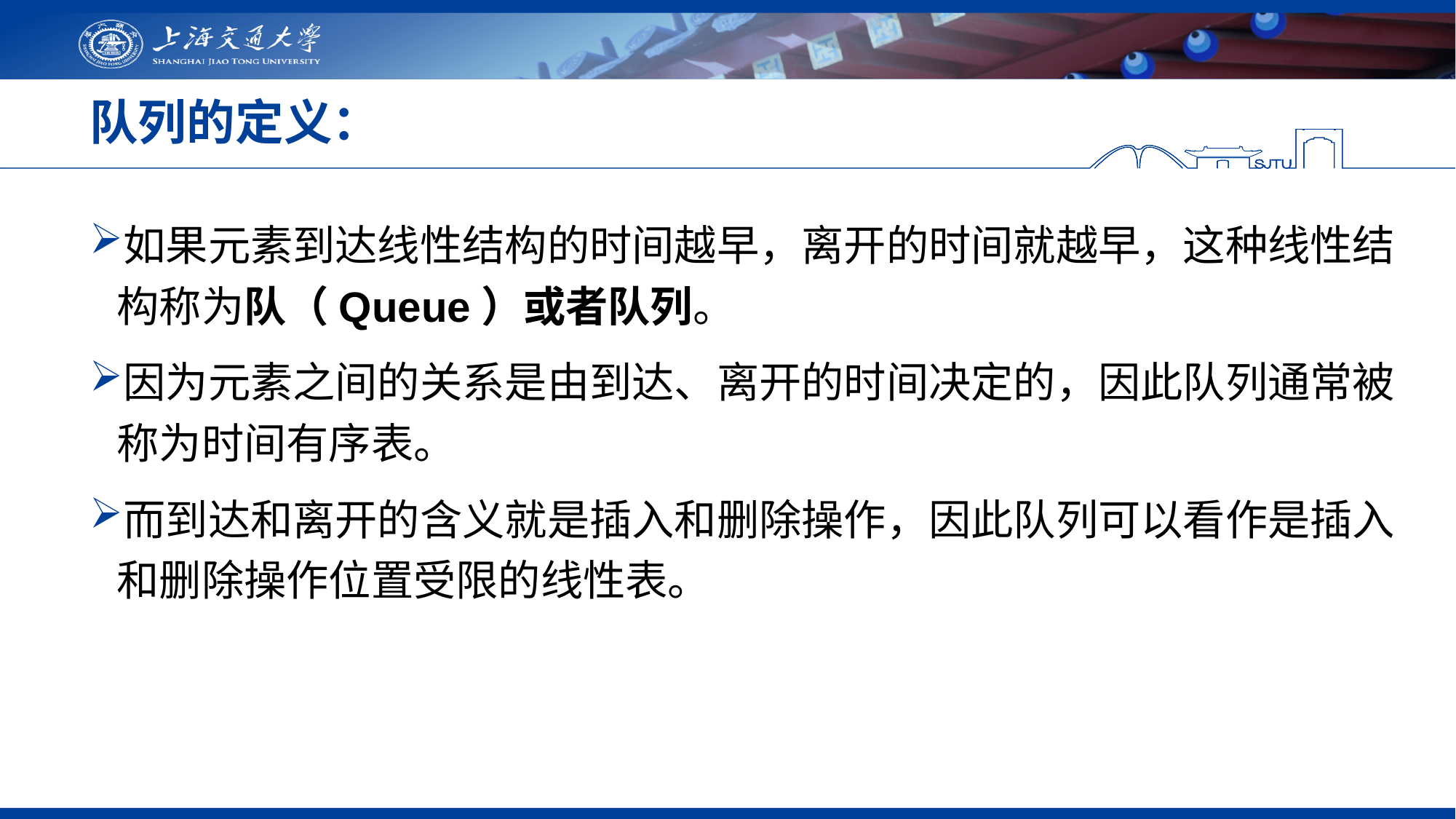

# 队列的定义：
如果元素到达线性结构的时间越早，离开的时间就越早，这种线性结构称为队（Queue）或者队列。
因为元素之间的关系是由到达、离开的时间决定的，因此队列通常被称为时间有序表。
而到达和离开的含义就是插入和删除操作，因此队列可以看作是插入和删除操作位置受限的线性表。